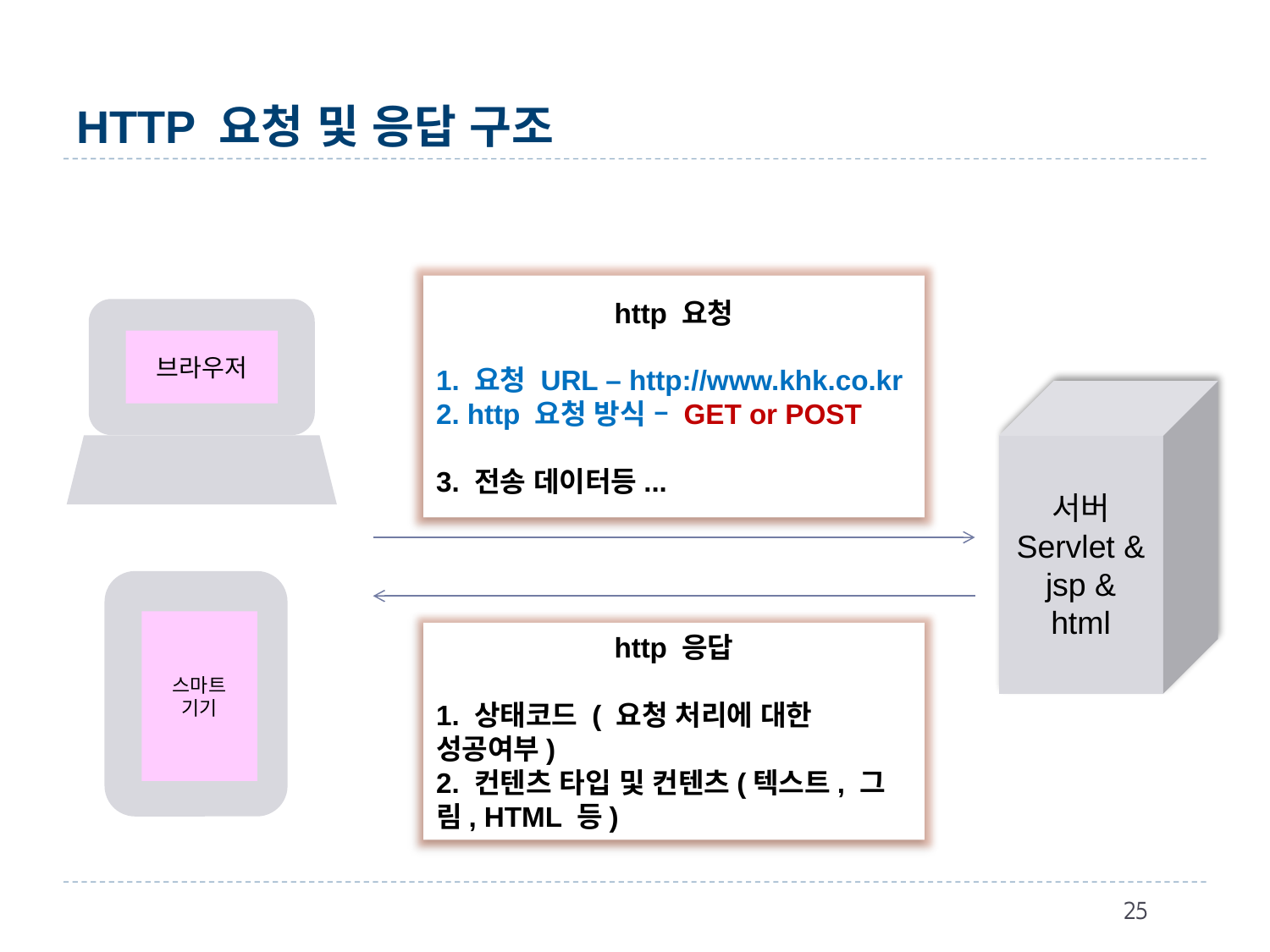

# HTTP 요청 및 응답 구조
http 요청

1. 요청 URL – http://www.khk.co.kr
2. http 요청 방식 – GET or POST

3. 전송 데이터등...

브라우저
서버
Servlet & jsp & html

스마트
기기
http 응답

1. 상태코드 ( 요청 처리에 대한 성공여부)
2. 컨텐츠 타입 및 컨텐츠(텍스트, 그림, HTML 등)
25